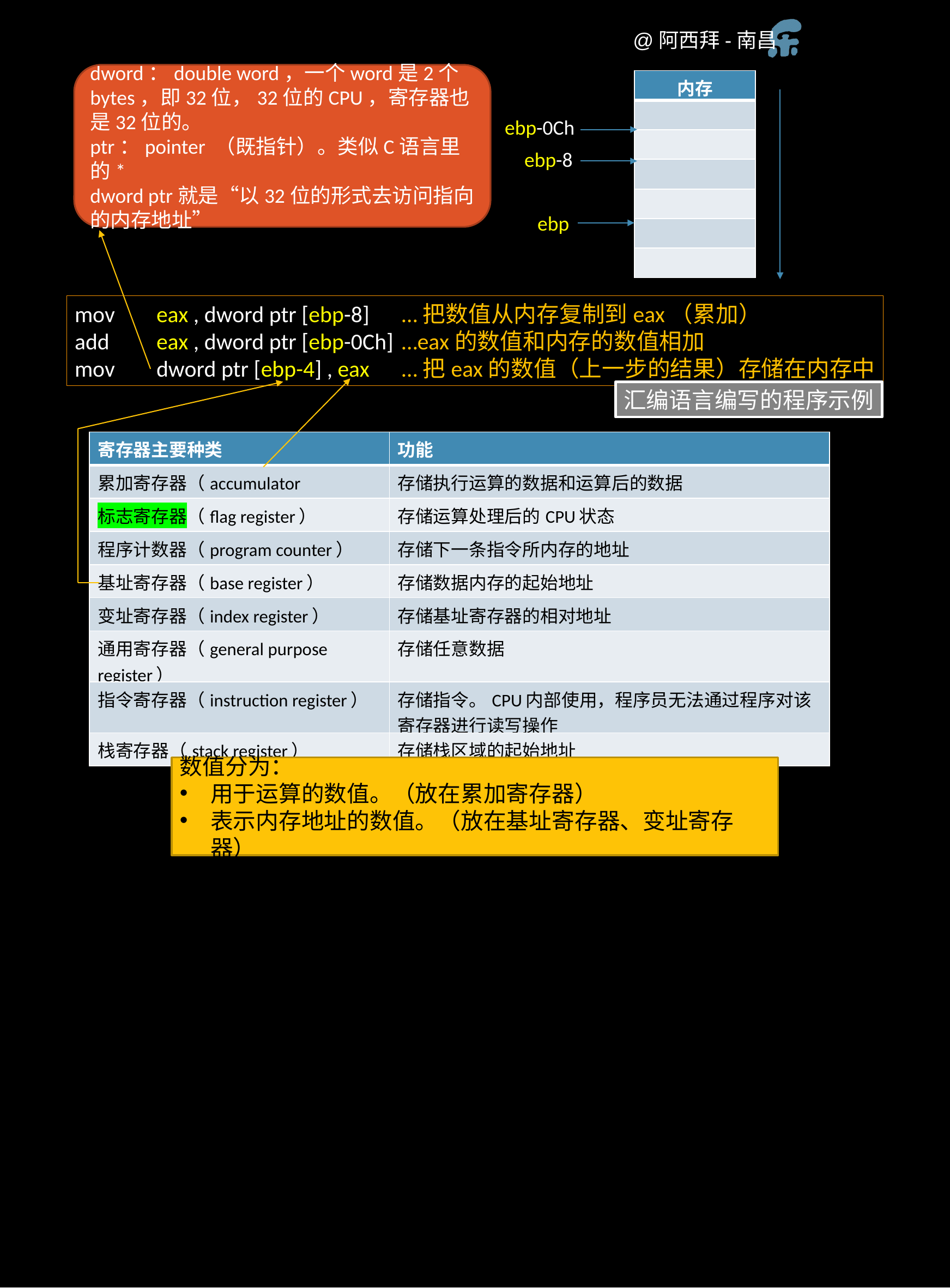

dword：double word，一个word是2个bytes，即32位，32位的CPU，寄存器也是32位的。
ptr：pointer （既指针）。类似C语言里的*
dword ptr就是“以32位的形式去访问指向的内存地址”
| 内存 |
| --- |
|  |
|  |
|  |
|  |
|  |
|  |
ebp-0Ch
ebp-8
ebp
mov	eax , dword ptr [ebp-8]	…把数值从内存复制到eax（累加）
add	eax , dword ptr [ebp-0Ch]	…eax的数值和内存的数值相加
mov	dword ptr [ebp-4] , eax	…把eax的数值（上一步的结果）存储在内存中
汇编语言编写的程序示例
| 寄存器主要种类 | 功能 |
| --- | --- |
| 累加寄存器（accumulator register） | 存储执行运算的数据和运算后的数据 |
| 标志寄存器（flag register） | 存储运算处理后的CPU状态 |
| 程序计数器（program counter） | 存储下一条指令所内存的地址 |
| 基址寄存器（base register） | 存储数据内存的起始地址 |
| 变址寄存器（index register） | 存储基址寄存器的相对地址 |
| 通用寄存器（general purpose register） | 存储任意数据 |
| 指令寄存器（instruction register） | 存储指令。CPU内部使用，程序员无法通过程序对该寄存器进行读写操作 |
| 栈寄存器（stack register） | 存储栈区域的起始地址 |

数值分为：
用于运算的数值。（放在累加寄存器）
表示内存地址的数值。（放在基址寄存器、变址寄存器）